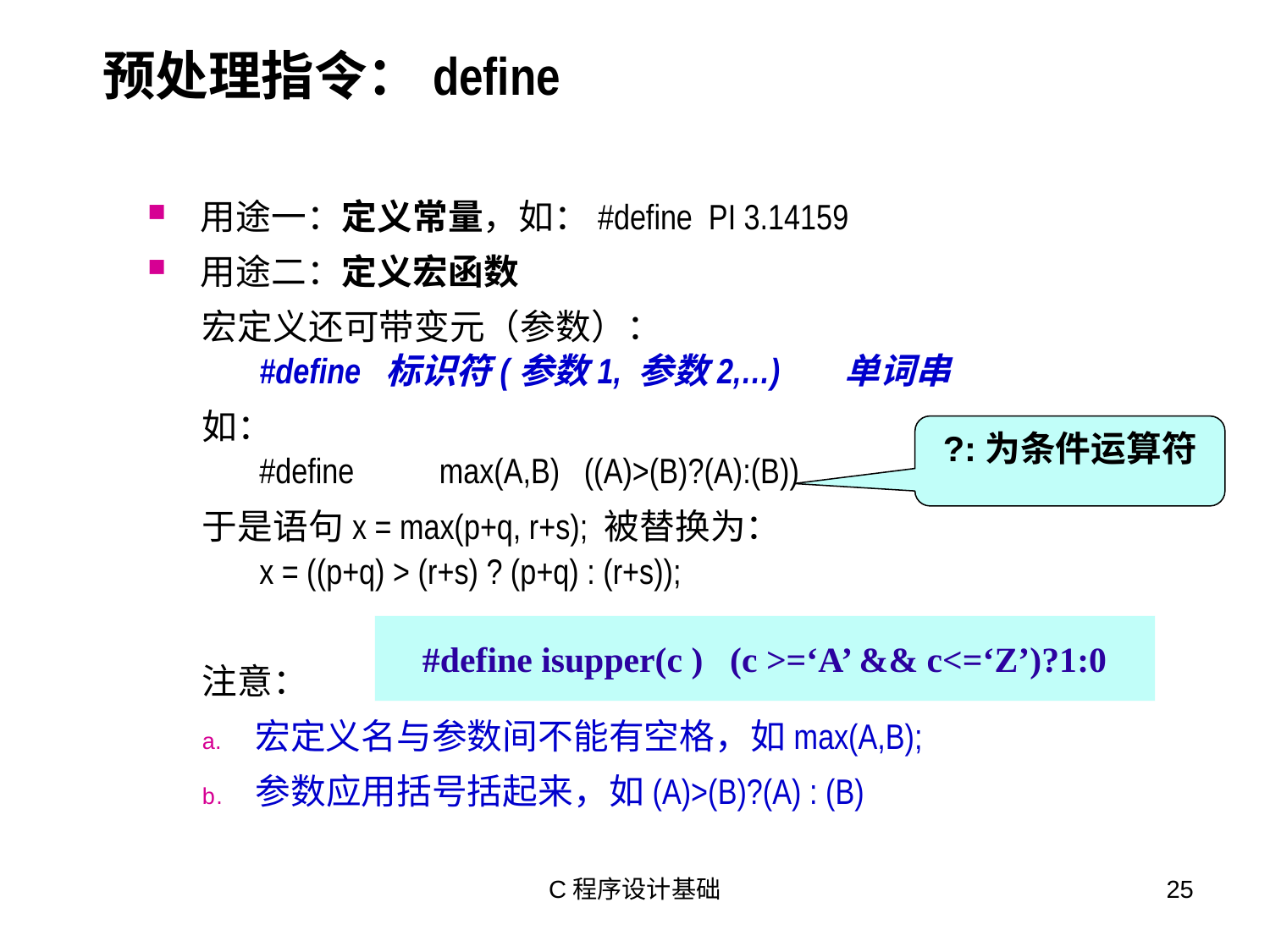

# 预处理指令：define
用途一：定义常量，如：#define  PI 3.14159
用途二：定义宏函数
宏定义还可带变元（参数）：
#define  标识符(参数1, 参数2,…)	  单词串
如：
#define	max(A,B)   ((A)>(B)?(A):(B))
于是语句x = max(p+q, r+s); 被替换为：
x = ((p+q) > (r+s) ? (p+q) : (r+s));

注意：
宏定义名与参数间不能有空格，如max(A,B);
参数应用括号括起来，如(A)>(B)?(A) : (B)

?:为条件运算符
#define isupper(c )   (c >=‘A’ && c<=‘Z’)?1:0
C程序设计基础
25